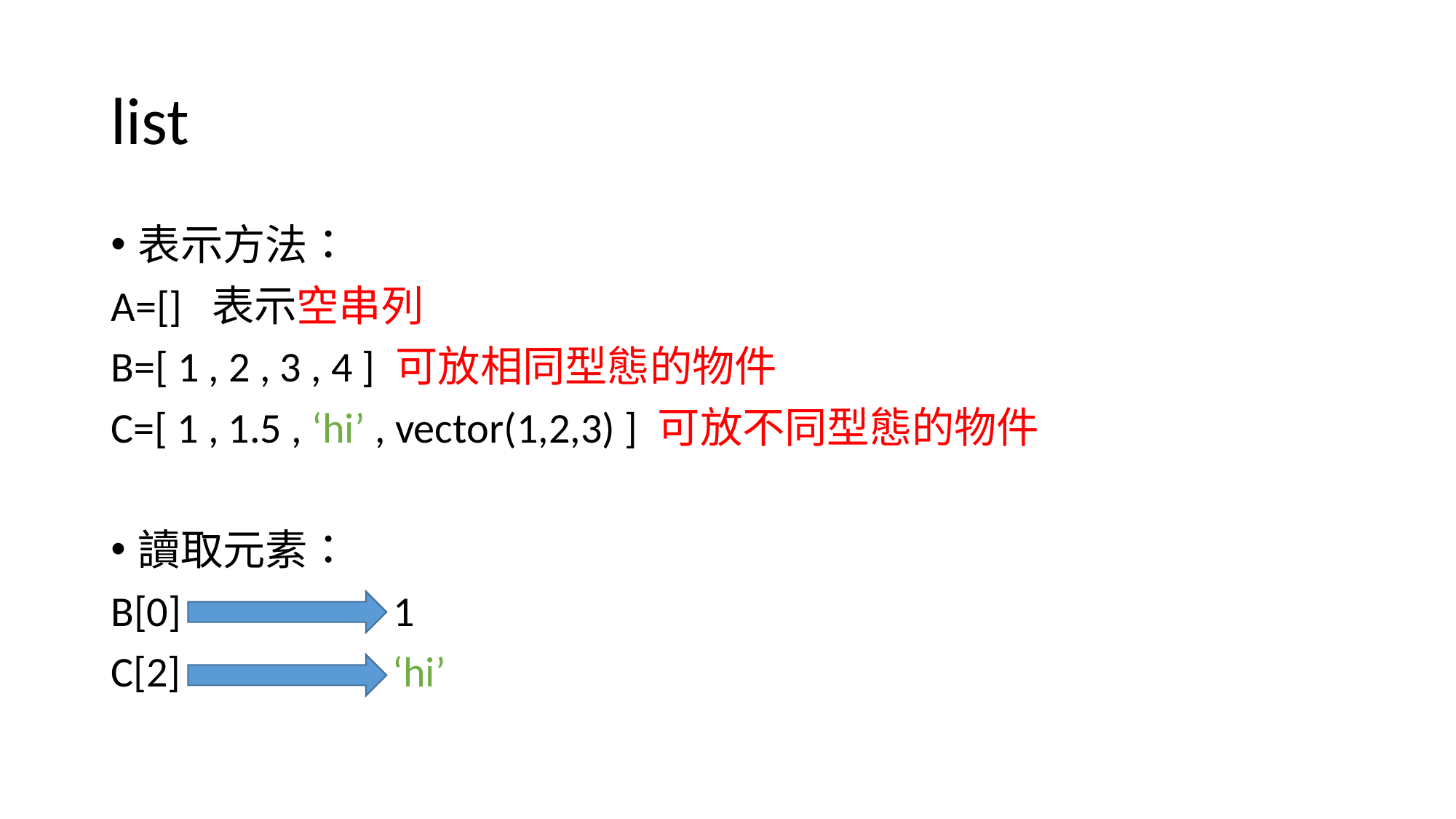

# list
表示方法：
A=[]  表示空串列
B=[ 1 , 2 , 3 , 4 ] 可放相同型態的物件
C=[ 1 , 1.5 , ‘hi’ , vector(1,2,3) ] 可放不同型態的物件

讀取元素：
B[0]                      1
C[2]                      ‘hi’